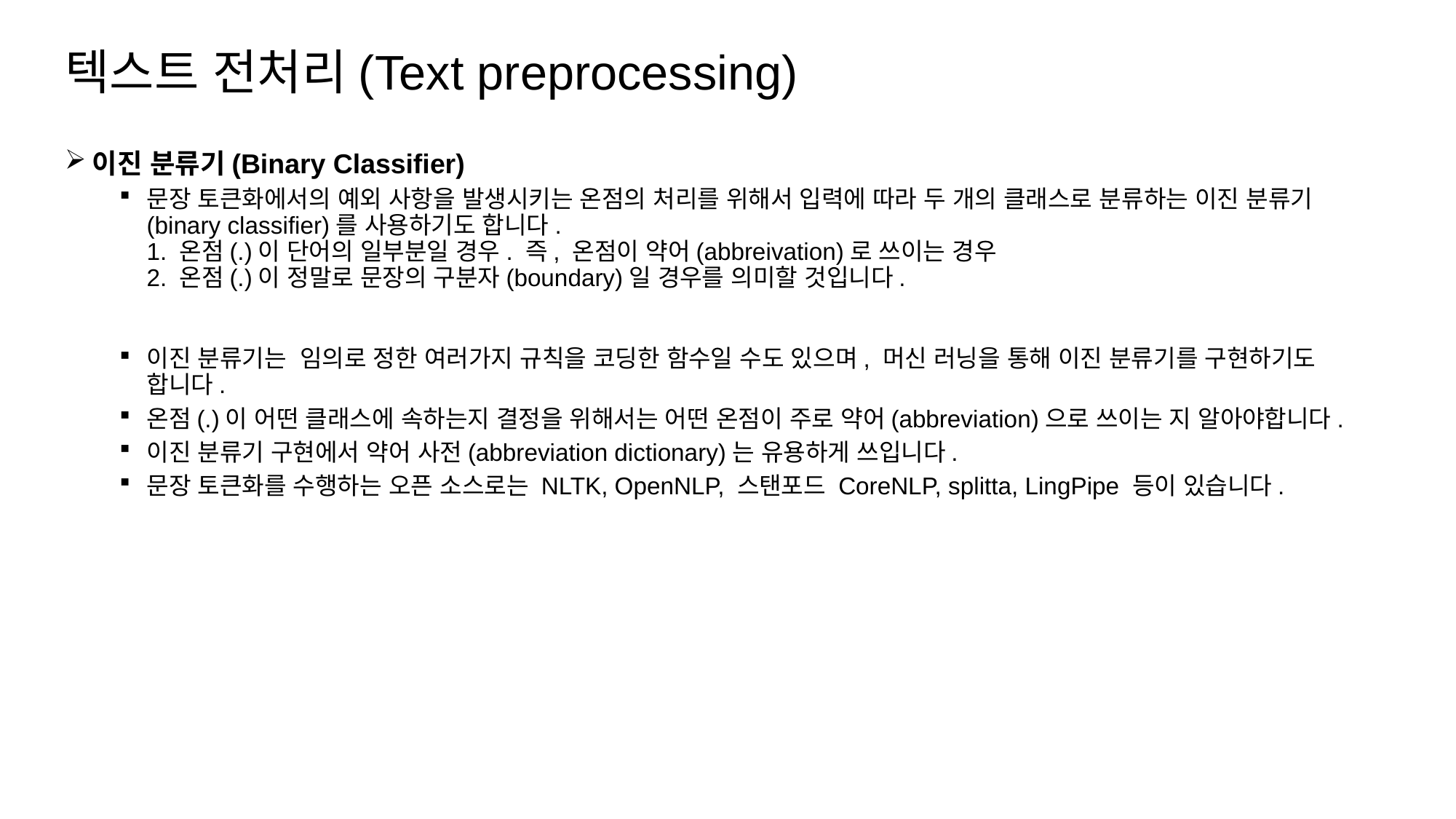

# 텍스트 전처리(Text preprocessing)
이진 분류기(Binary Classifier)
문장 토큰화에서의 예외 사항을 발생시키는 온점의 처리를 위해서 입력에 따라 두 개의 클래스로 분류하는 이진 분류기(binary classifier)를 사용하기도 합니다.
1. 온점(.)이 단어의 일부분일 경우. 즉, 온점이 약어(abbreivation)로 쓰이는 경우
2. 온점(.)이 정말로 문장의 구분자(boundary)일 경우를 의미할 것입니다.

이진 분류기는  임의로 정한 여러가지 규칙을 코딩한 함수일 수도 있으며, 머신 러닝을 통해 이진 분류기를 구현하기도 합니다.
온점(.)이 어떤 클래스에 속하는지 결정을 위해서는 어떤 온점이 주로 약어(abbreviation)으로 쓰이는 지 알아야합니다.
이진 분류기 구현에서 약어 사전(abbreviation dictionary)는 유용하게 쓰입니다.
문장 토큰화를 수행하는 오픈 소스로는 NLTK, OpenNLP, 스탠포드 CoreNLP, splitta, LingPipe 등이 있습니다.